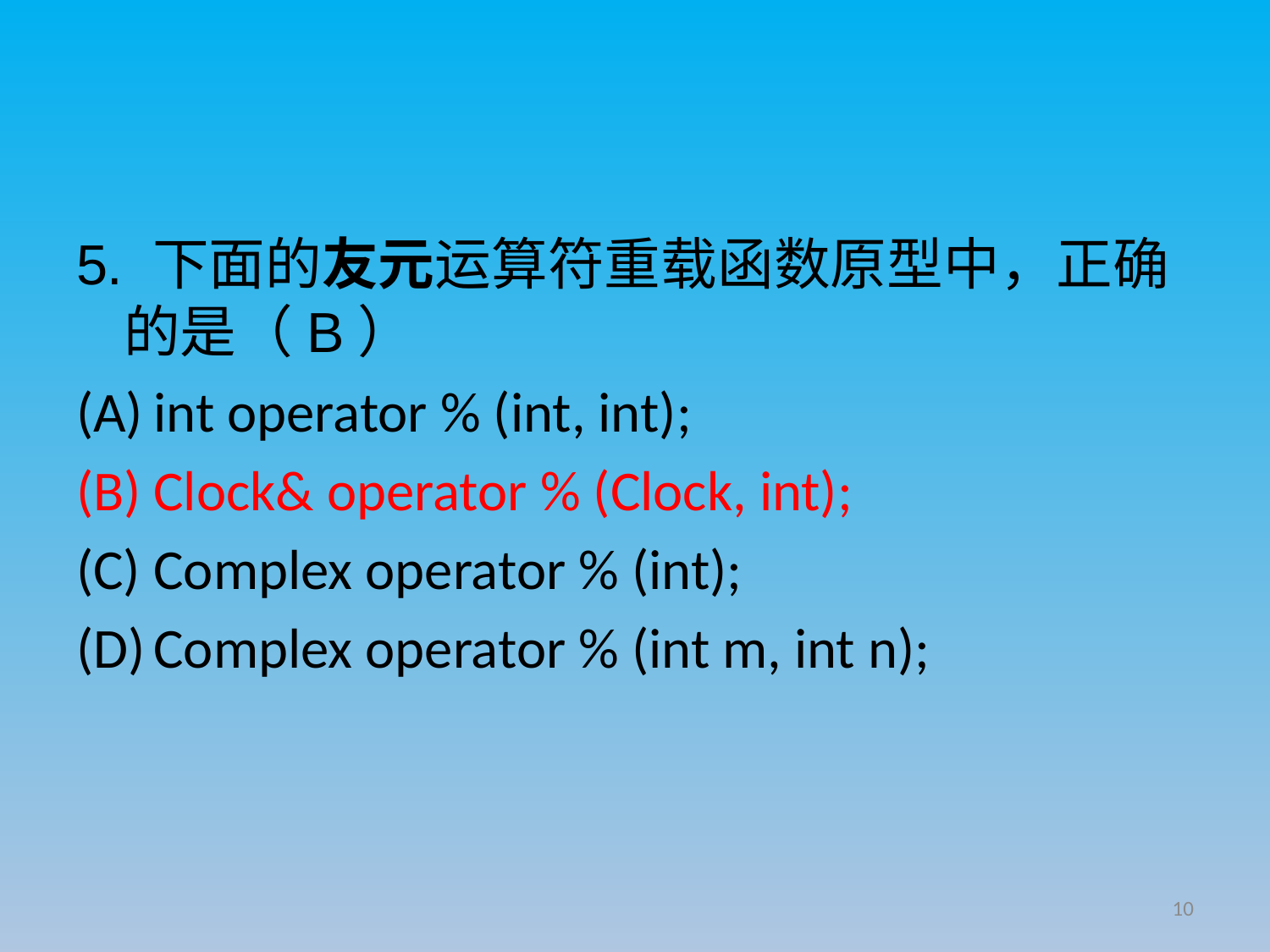

#
5. 下面的友元运算符重载函数原型中，正确的是（B）
int operator % (int, int);
Clock& operator % (Clock, int);
Complex operator % (int);
Complex operator % (int m, int n);
10